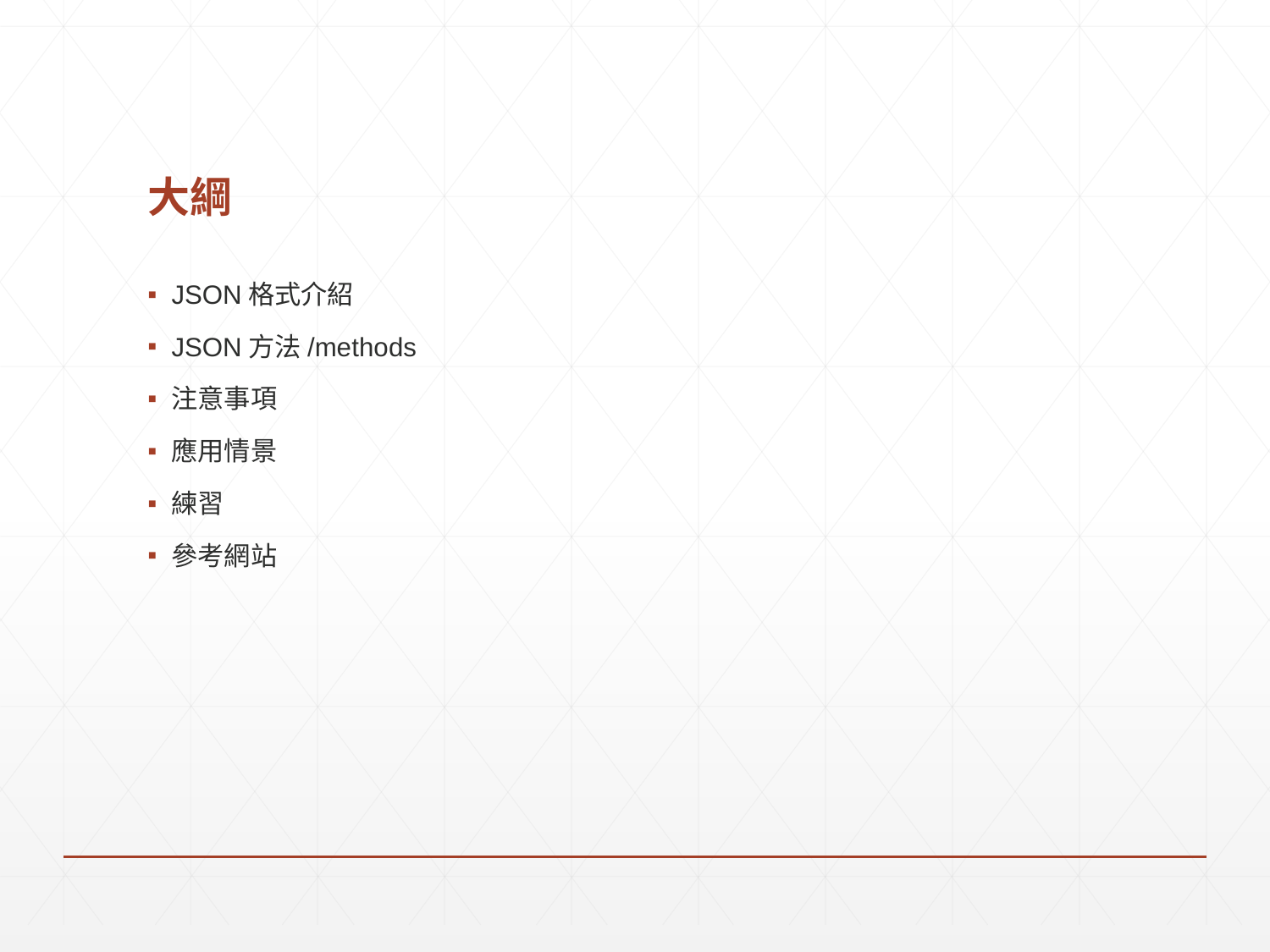

# 大綱
JSON格式介紹
JSON方法/methods
注意事項
應用情景
練習
參考網站